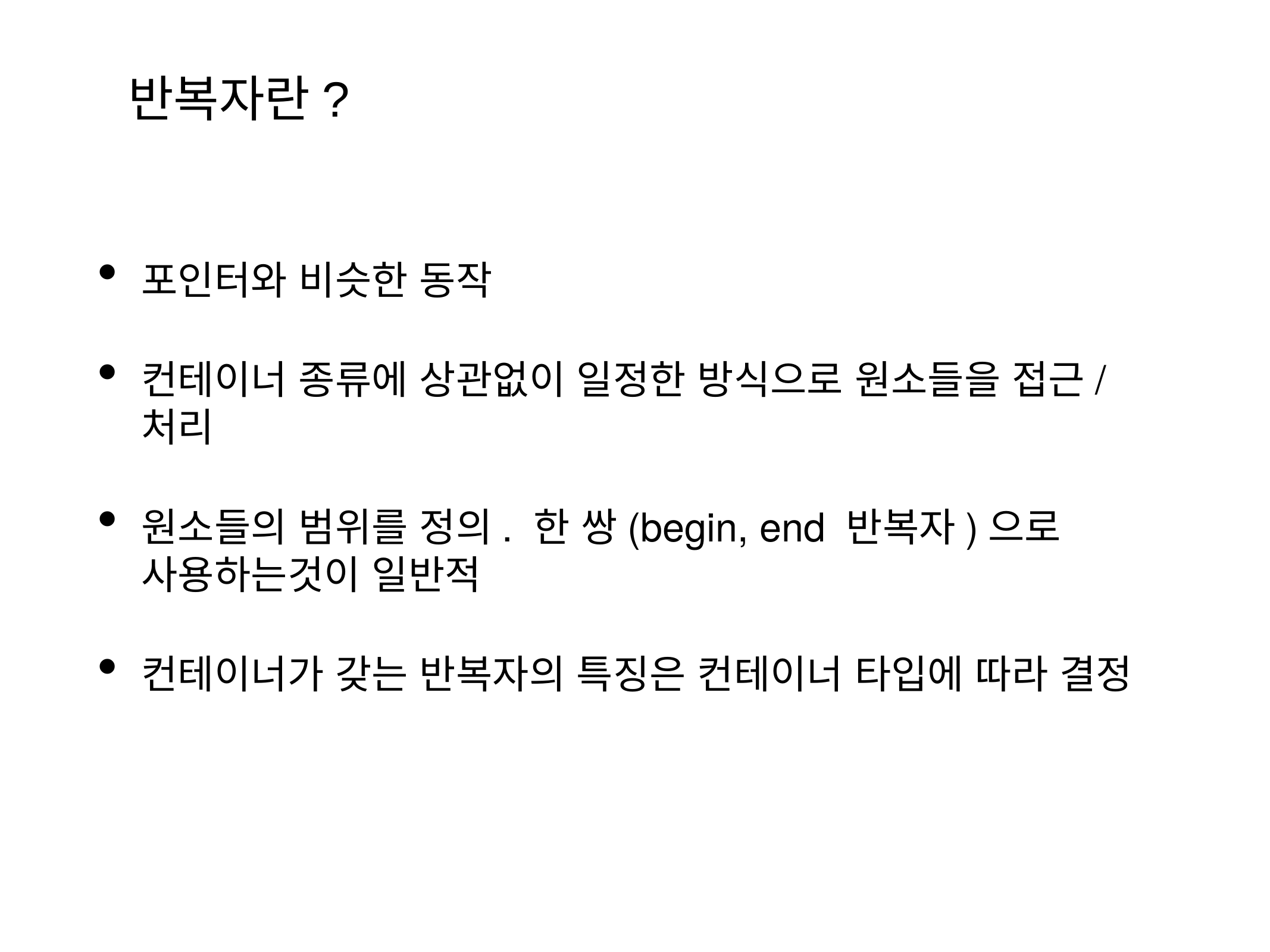

반복자란?
포인터와 비슷한 동작
컨테이너 종류에 상관없이 일정한 방식으로 원소들을 접근/ 처리
원소들의 범위를 정의. 한 쌍(begin, end 반복자)으로 사용하는것이 일반적
컨테이너가 갖는 반복자의 특징은 컨테이너 타입에 따라 결정